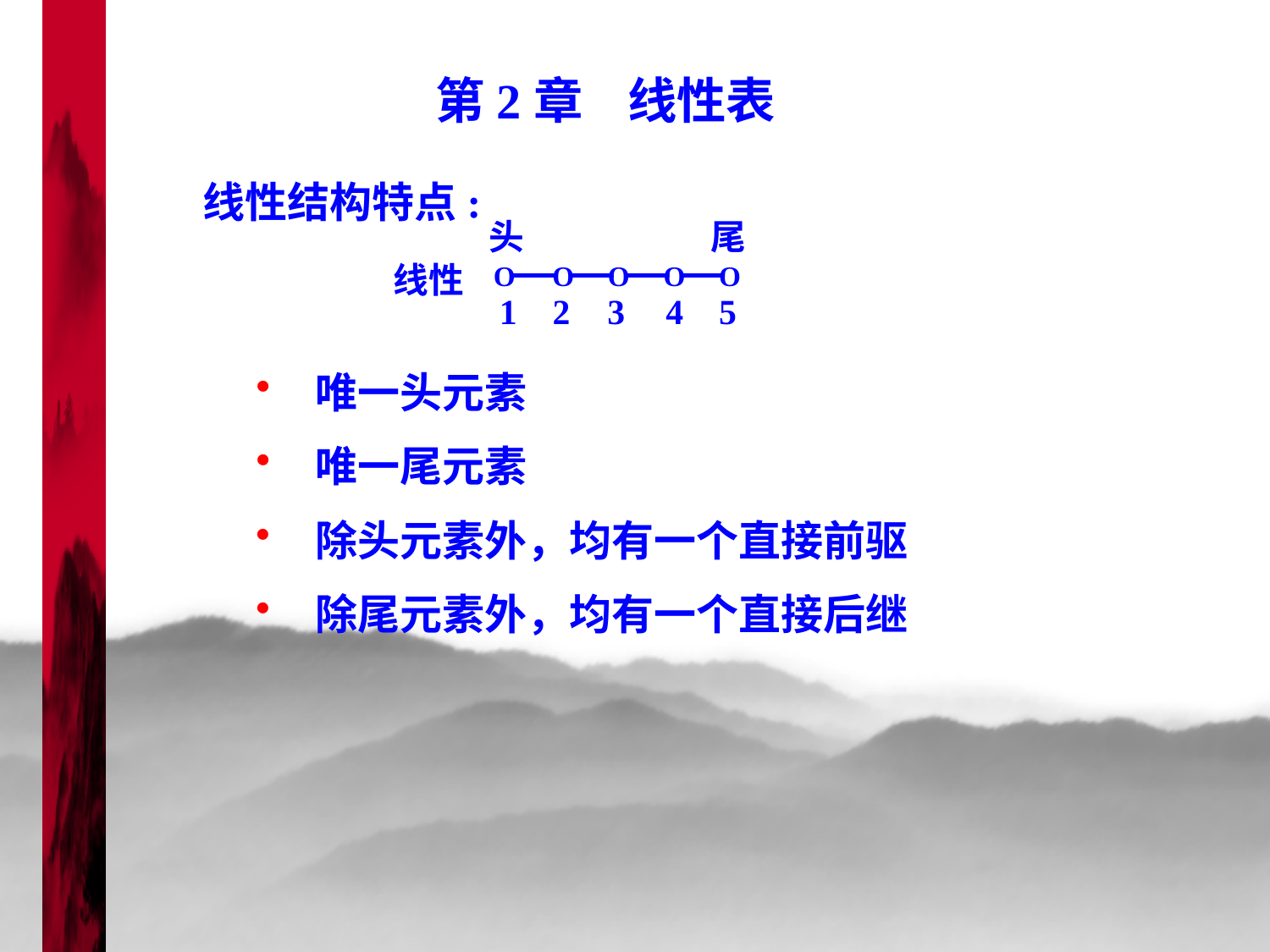

第2章    线性表
线性结构特点:
头
尾
线性
O
O
O
O
O

1    2     3     4    5
  唯一头元素
  唯一尾元素
  除头元素外，均有一个直接前驱
  除尾元素外，均有一个直接后继